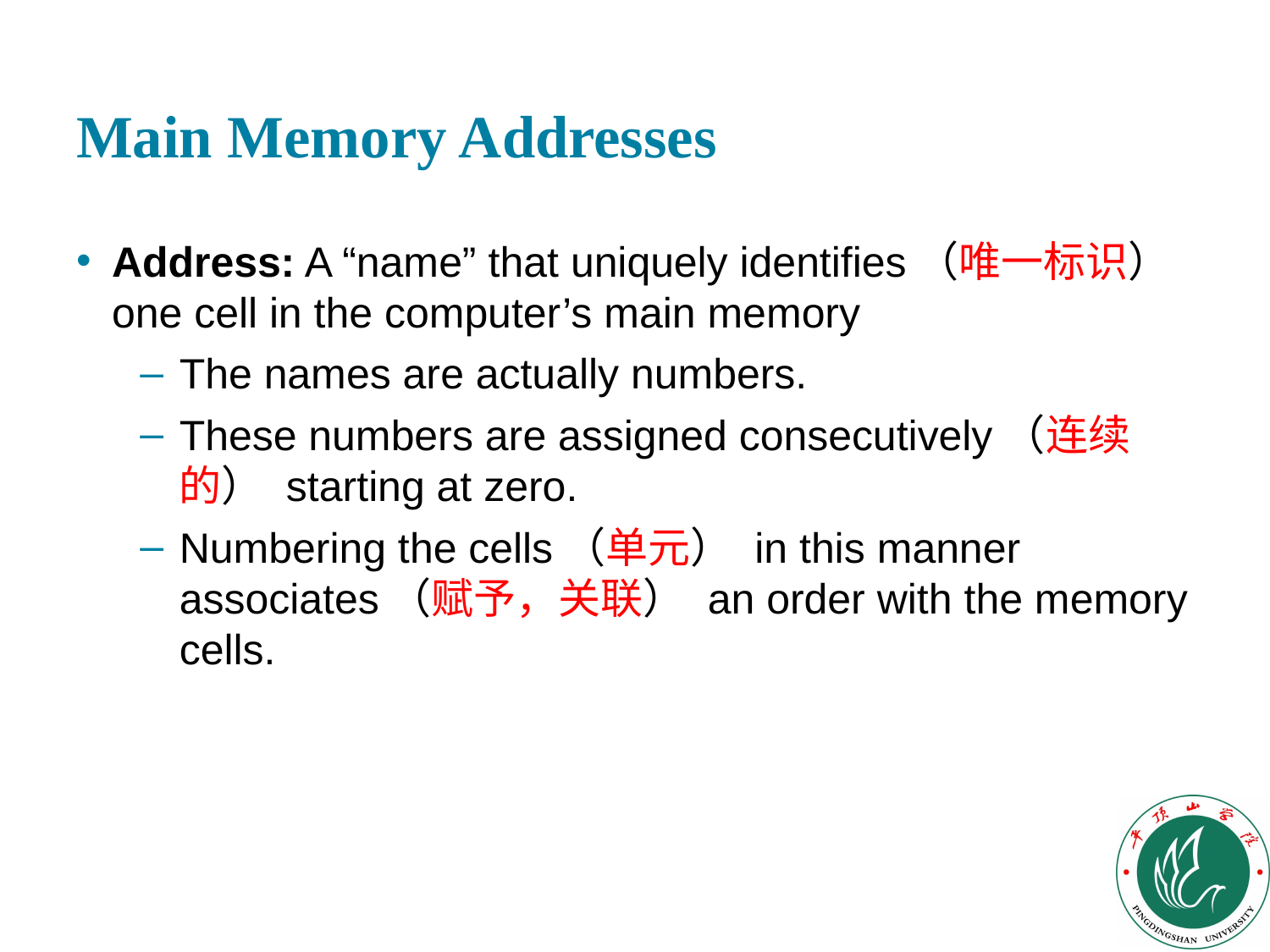

# Main Memory Addresses
Address: A “name” that uniquely identifies（唯一标识） one cell in the computer’s main memory
The names are actually numbers.
These numbers are assigned consecutively（连续的） starting at zero.
Numbering the cells（单元） in this manner associates（赋予，关联） an order with the memory cells.